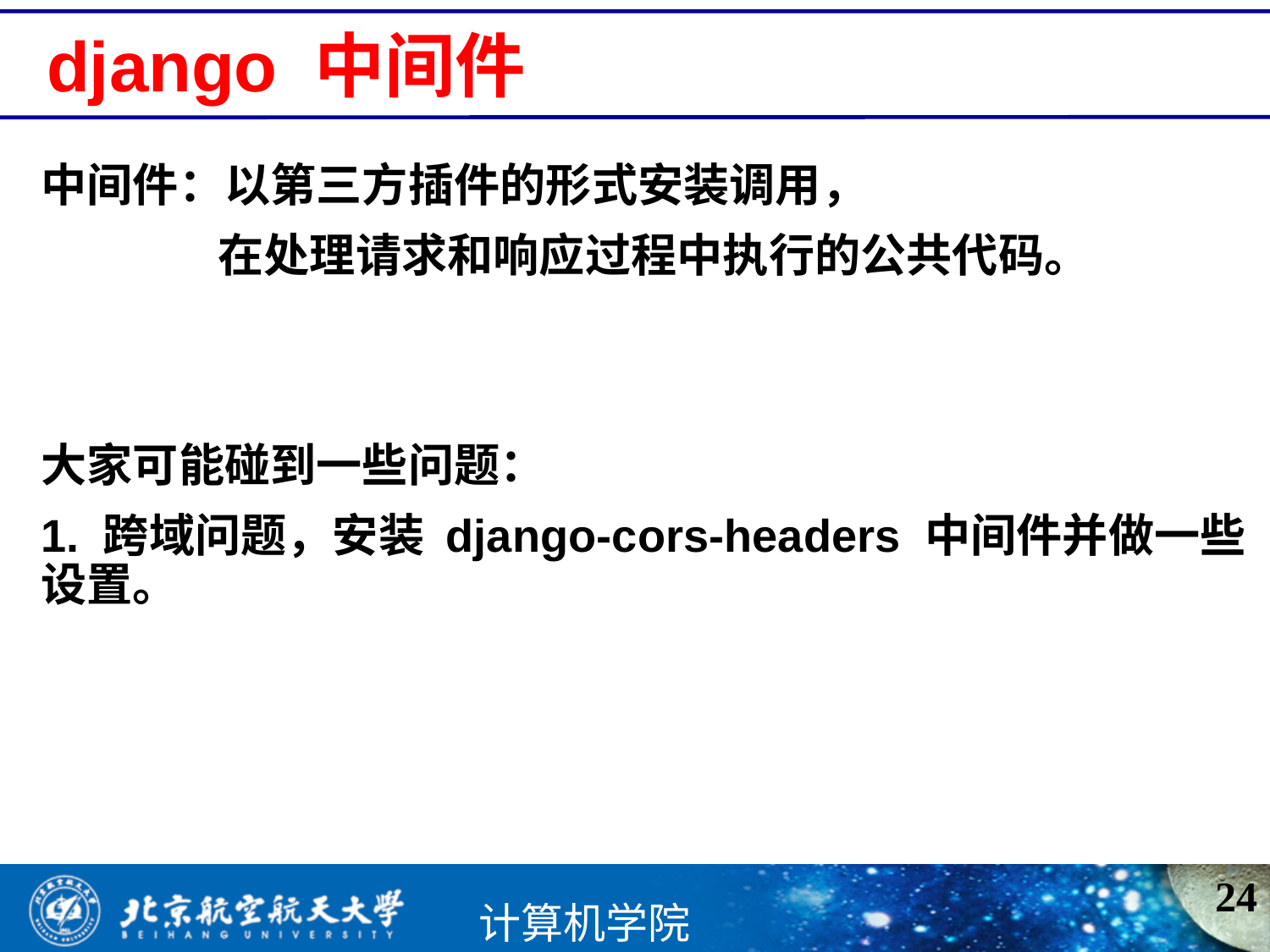

# django 中间件
中间件：以第三方插件的形式安装调用，
                在处理请求和响应过程中执行的公共代码。

大家可能碰到一些问题：
1. 跨域问题，安装 django-cors-headers 中间件并做一些设置。